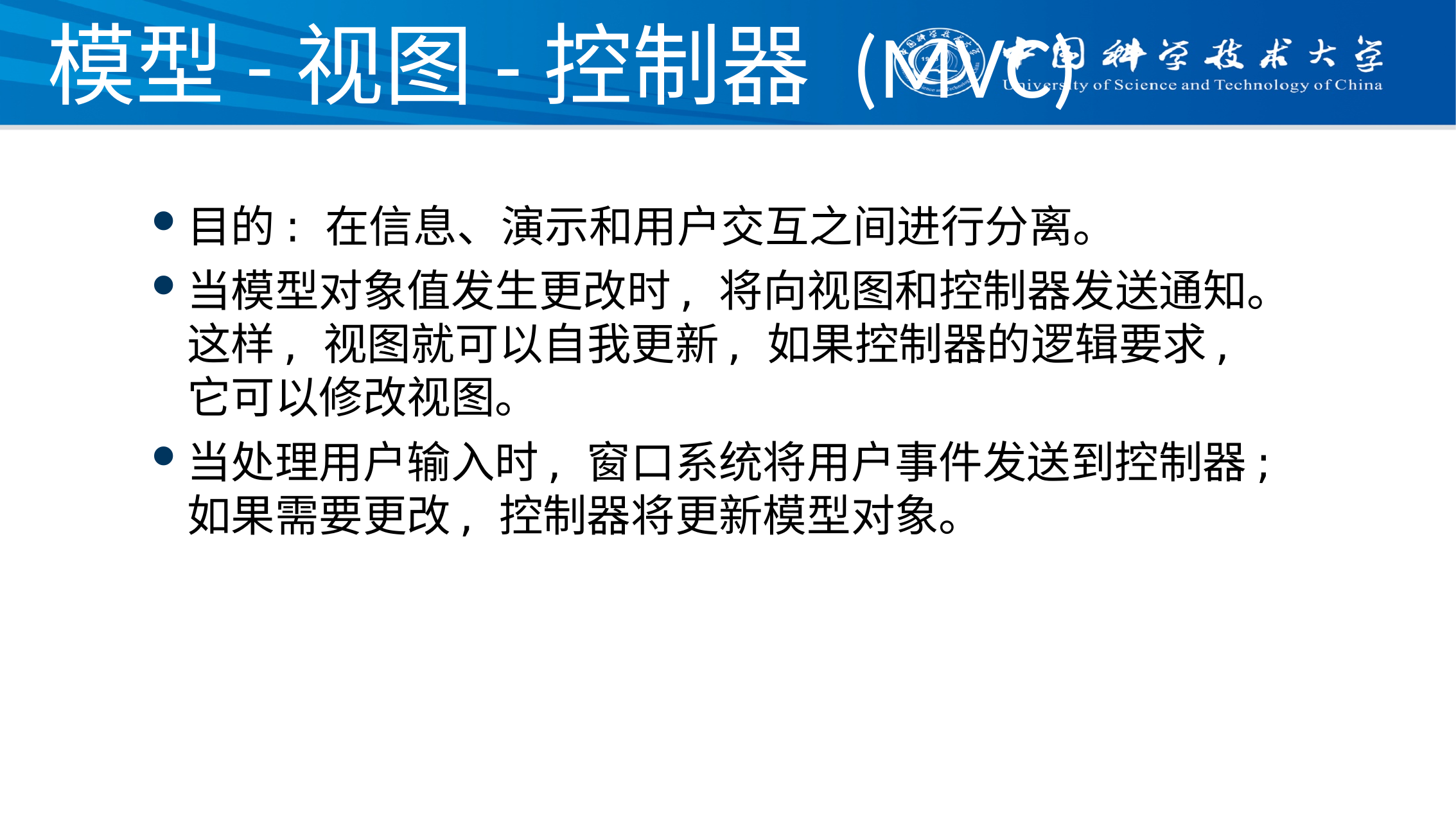

# 模型-视图-控制器 (MVC)
目的: 在信息、演示和用户交互之间进行分离。
当模型对象值发生更改时, 将向视图和控制器发送通知。这样, 视图就可以自我更新, 如果控制器的逻辑要求, 它可以修改视图。
当处理用户输入时, 窗口系统将用户事件发送到控制器;如果需要更改, 控制器将更新模型对象。